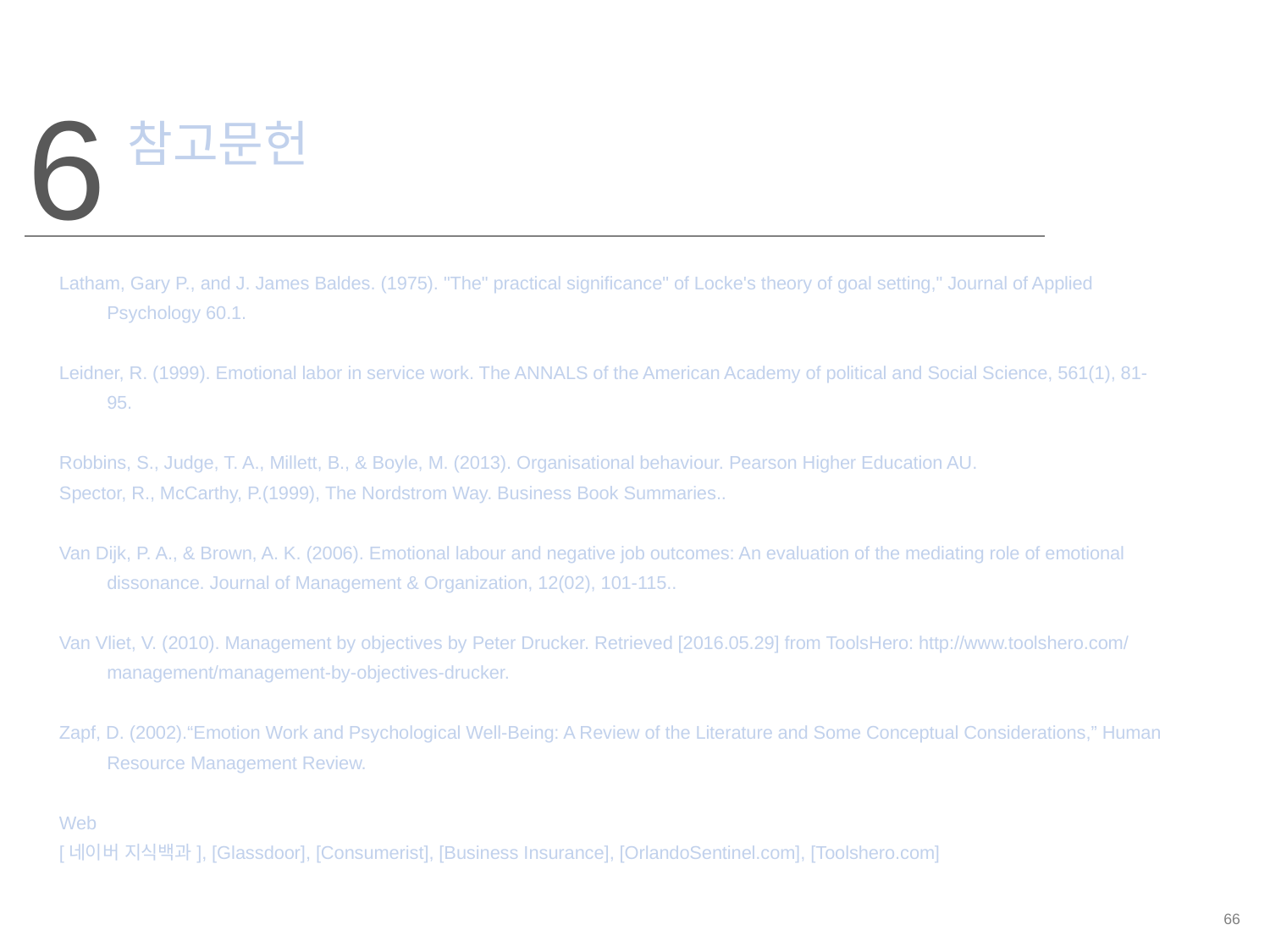

6
참고문헌
Latham, Gary P., and J. James Baldes. (1975). "The" practical significance" of Locke's theory of goal setting," Journal of Applied Psychology 60.1.

Leidner, R. (1999). Emotional labor in service work. The ANNALS of the American Academy of political and Social Science, 561(1), 81-95.

Robbins, S., Judge, T. A., Millett, B., & Boyle, M. (2013). Organisational behaviour. Pearson Higher Education AU.
Spector, R., McCarthy, P.(1999), The Nordstrom Way. Business Book Summaries..

Van Dijk, P. A., & Brown, A. K. (2006). Emotional labour and negative job outcomes: An evaluation of the mediating role of emotional dissonance. Journal of Management & Organization, 12(02), 101-115..

Van Vliet, V. (2010). Management by objectives by Peter Drucker. Retrieved [2016.05.29] from ToolsHero: http://www.toolshero.com/management/management-by-objectives-drucker.

Zapf, D. (2002).“Emotion Work and Psychological Well-Being: A Review of the Literature and Some Conceptual Considerations,” Human Resource Management Review.

Web
[네이버 지식백과], [Glassdoor], [Consumerist], [Business Insurance], [OrlandoSentinel.com], [Toolshero.com]